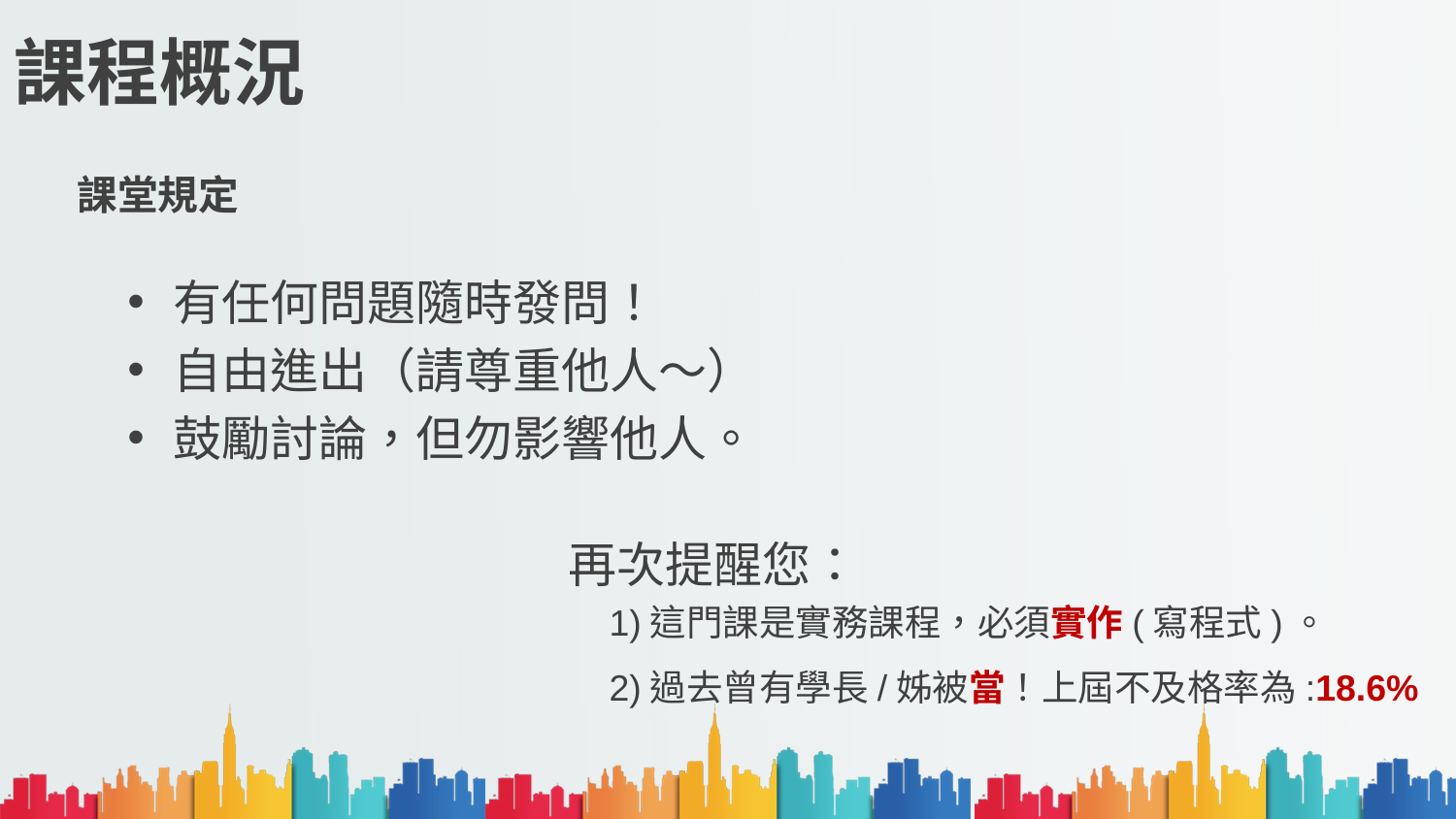

# 課程概況
課堂規定
有任何問題隨時發問！
自由進出（請尊重他人～）
鼓勵討論，但勿影響他人。
再次提醒您：
    1)這門課是實務課程，必須實作(寫程式)。
    2)過去曾有學長/姊被當！上屆不及格率為:18.6%